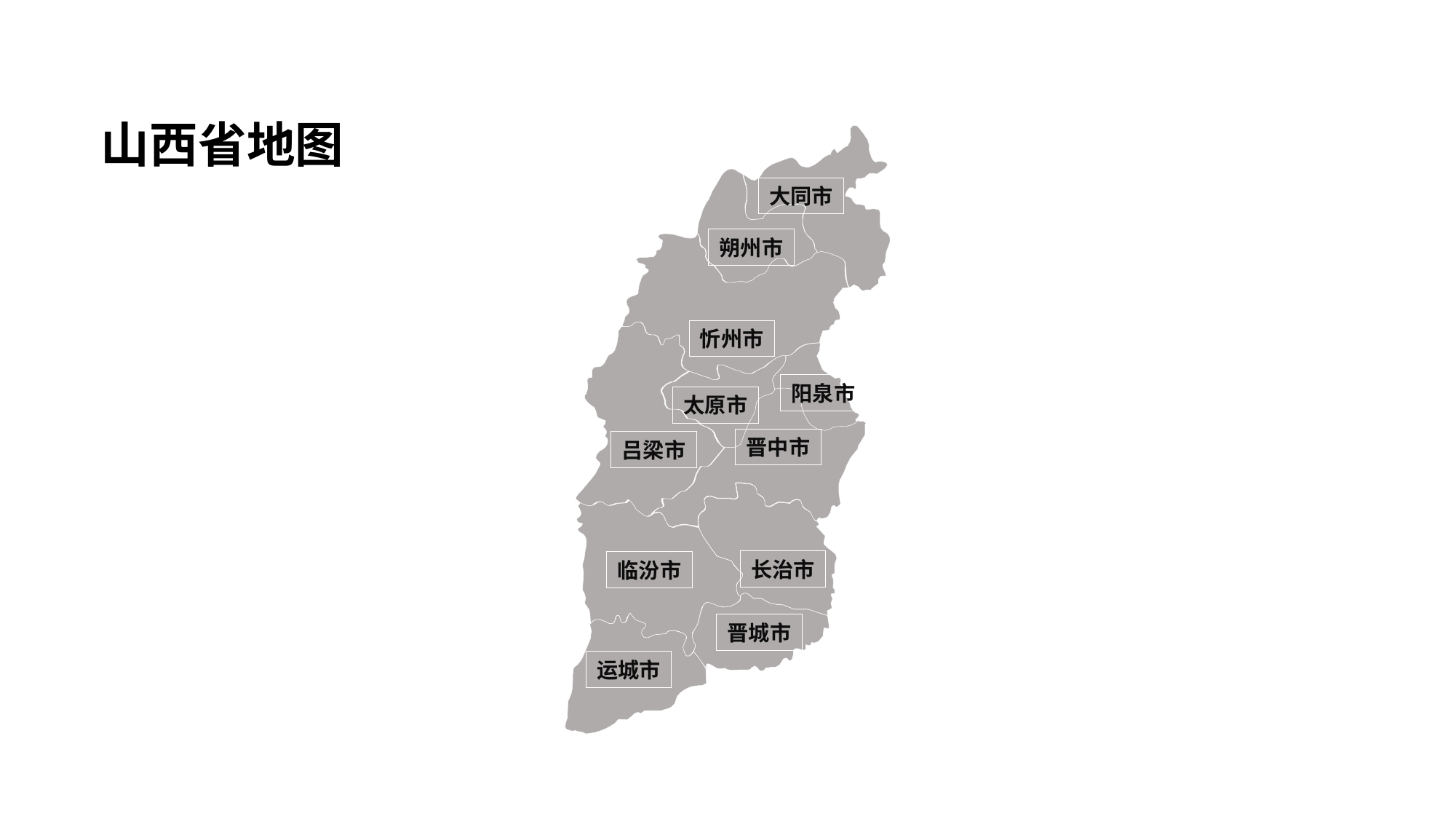

山西省地图

大同市
朔州市

忻州市

阳泉市
太原市

晋中市
吕梁市

长治市
临汾市

晋城市
运城市